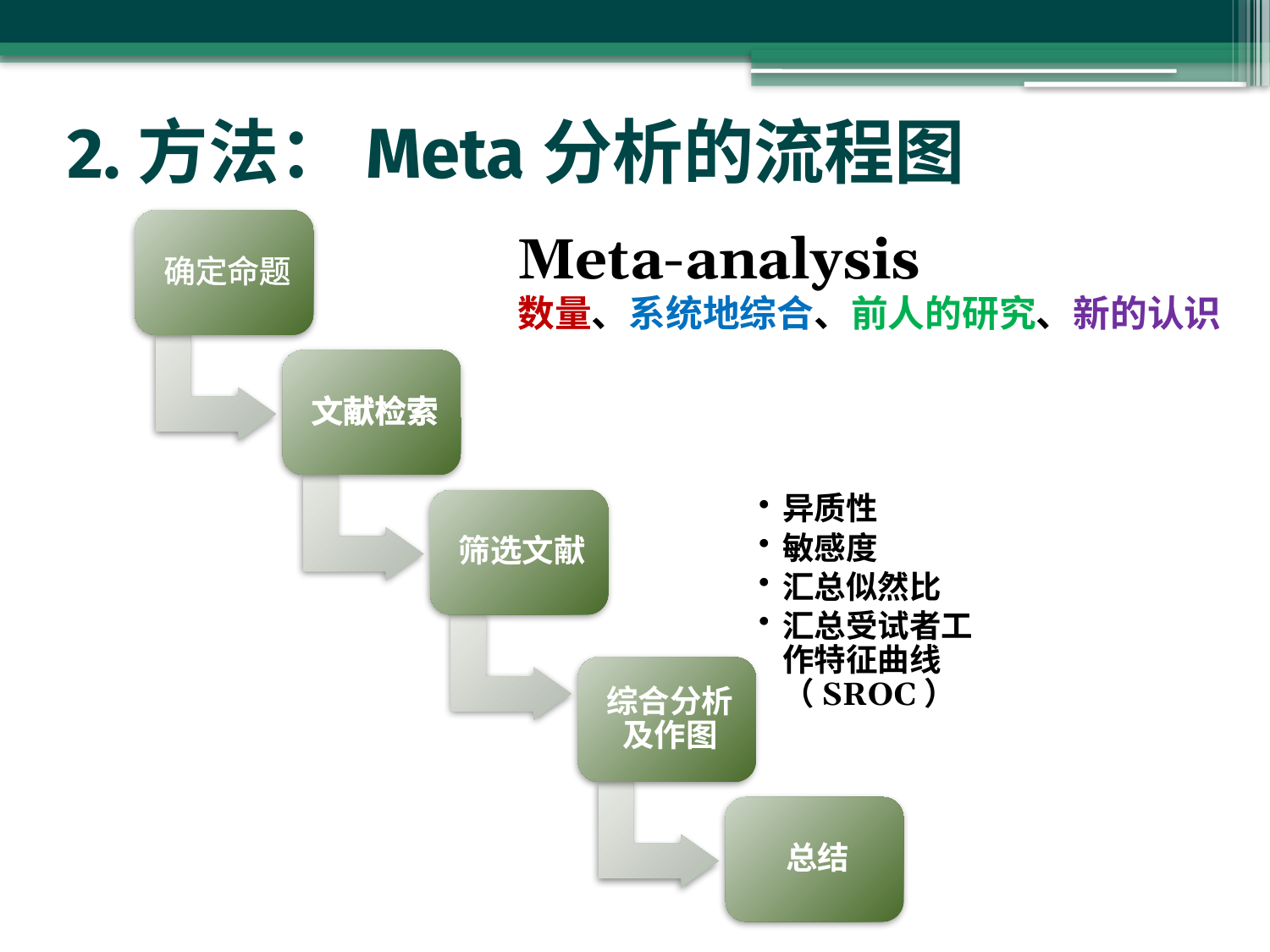

# 2.方法：Meta分析的流程图
确定命题
文献检索
筛选文献
综合分析及作图
异质性
敏感度
汇总似然比
汇总受试者工作特征曲线（SROC）
总结
Meta-analysis
数量、系统地综合、前人的研究、新的认识